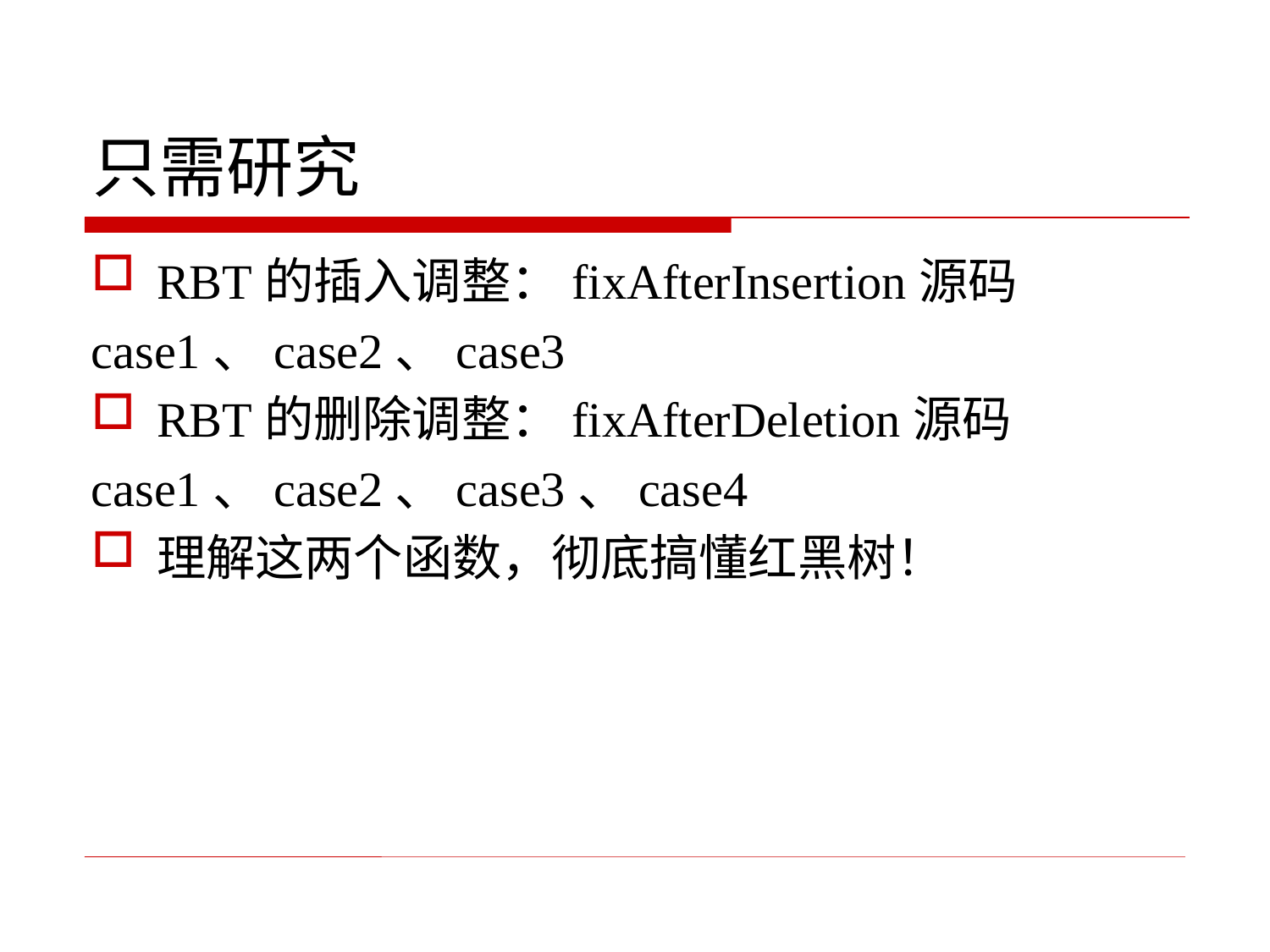

# 只需研究
RBT的插入调整：fixAfterInsertion源码
case1、case2、case3
RBT的删除调整：fixAfterDeletion源码
case1、case2、case3、case4
理解这两个函数，彻底搞懂红黑树！